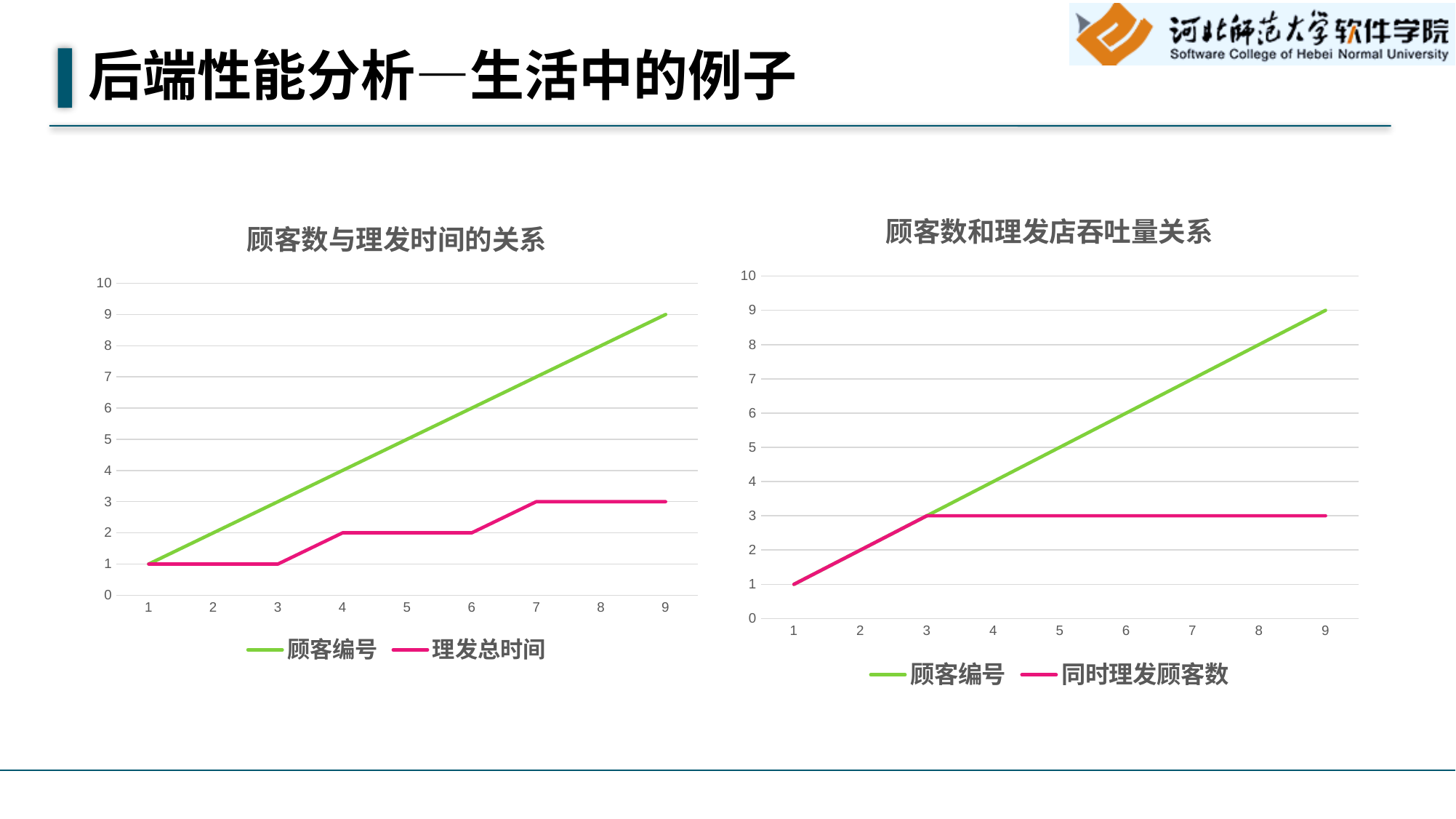

# 后端性能分析—生活中的例子

### Chart: 顾客数和理发店吞吐量关系

| Category | 顾客编号 | 同时理发顾客数 |
|---|---|---|

### Chart: 顾客数与理发时间的关系

| Category | 顾客编号 | 理发总时间 |
|---|---|---|